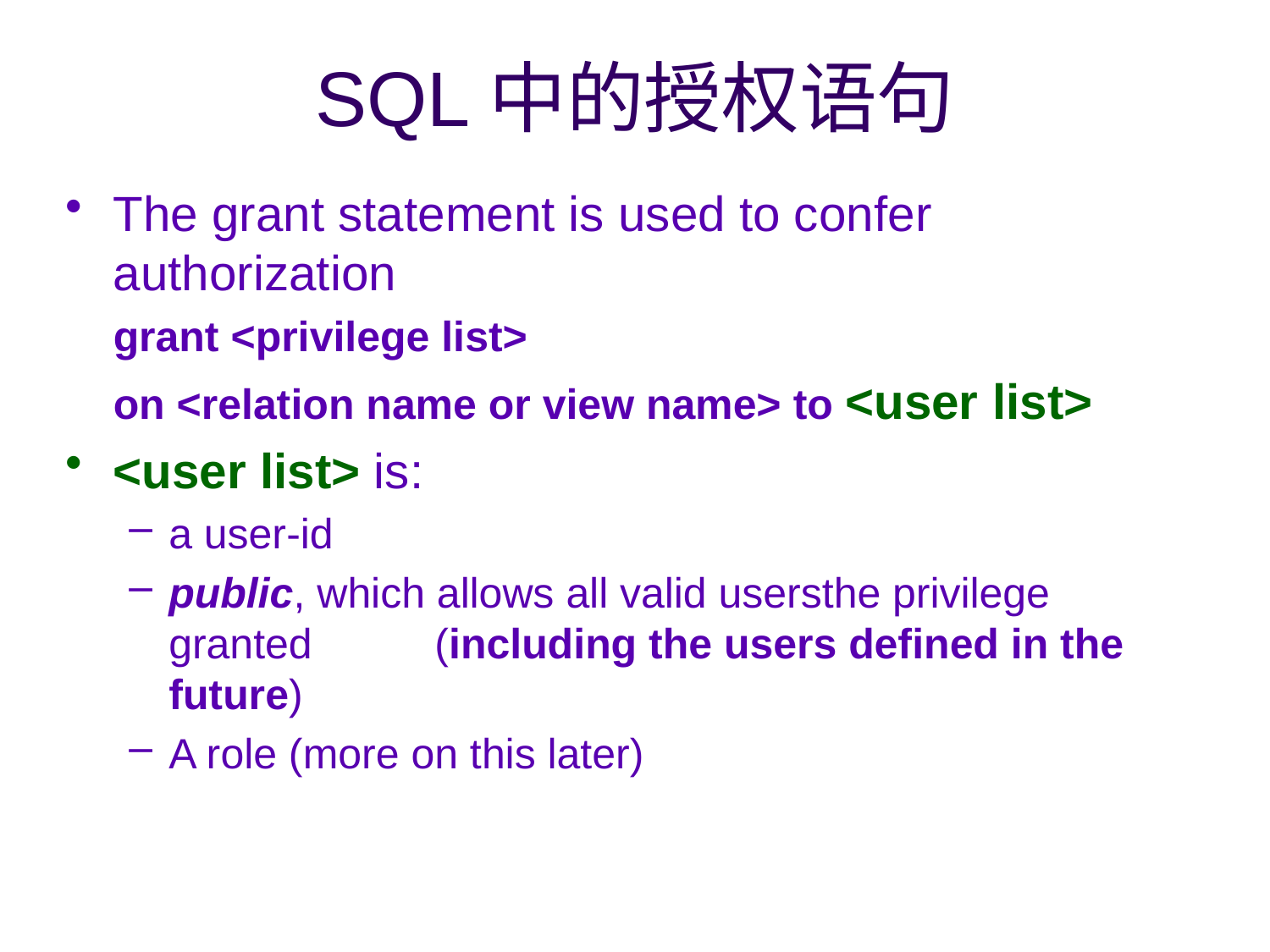

# SQL中的授权语句
The grant statement is used to confer authorization
	grant <privilege list>
	on <relation name or view name> to <user list>
<user list> is:
a user-id
public, which allows all valid usersthe privilege granted	 (including the users defined in the future)
A role (more on this later)